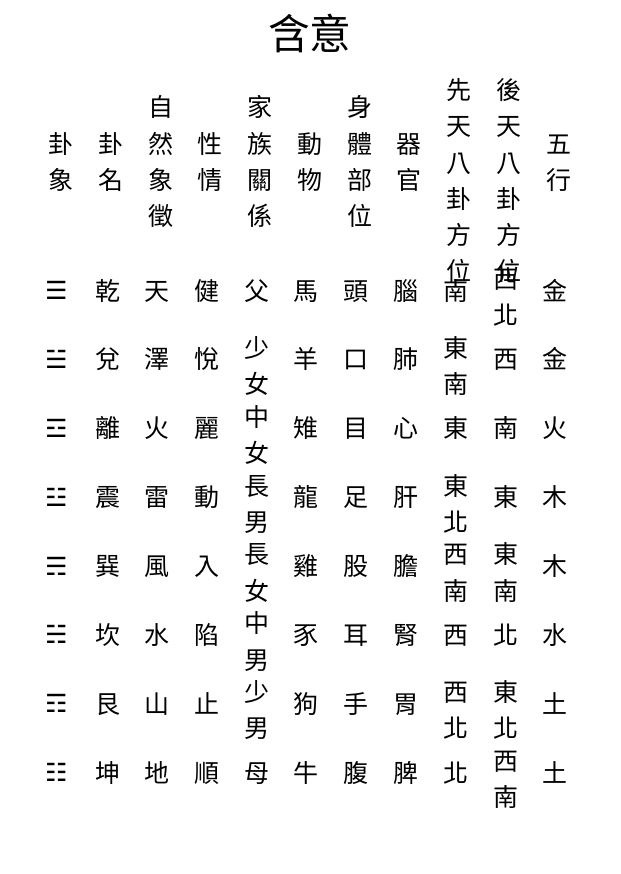

含意
| 卦象 | 卦名 | 自然象徵 | 性情 | 家族關係 | 動物 | 身體部位 | 器官 | 先天八卦方位 | 後天八卦方位 | 五行 |
| --- | --- | --- | --- | --- | --- | --- | --- | --- | --- | --- |
| ☰ | 乾 | 天 | 健 | 父 | 馬 | 頭 | 腦 | 南 | 西北 | 金 |
| ☱ | 兌 | 澤 | 悅 | 少女 | 羊 | 口 | 肺 | 東南 | 西 | 金 |
| ☲ | 離 | 火 | 麗 | 中女 | 雉 | 目 | 心 | 東 | 南 | 火 |
| ☳ | 震 | 雷 | 動 | 長男 | 龍 | 足 | 肝 | 東北 | 東 | 木 |
| ☴ | 巽 | 風 | 入 | 長女 | 雞 | 股 | 膽 | 西南 | 東南 | 木 |
| ☵ | 坎 | 水 | 陷 | 中男 | 豕 | 耳 | 腎 | 西 | 北 | 水 |
| ☶ | 艮 | 山 | 止 | 少男 | 狗 | 手 | 胃 | 西北 | 東北 | 土 |
| ☷ | 坤 | 地 | 順 | 母 | 牛 | 腹 | 脾 | 北 | 西南 | 土 |